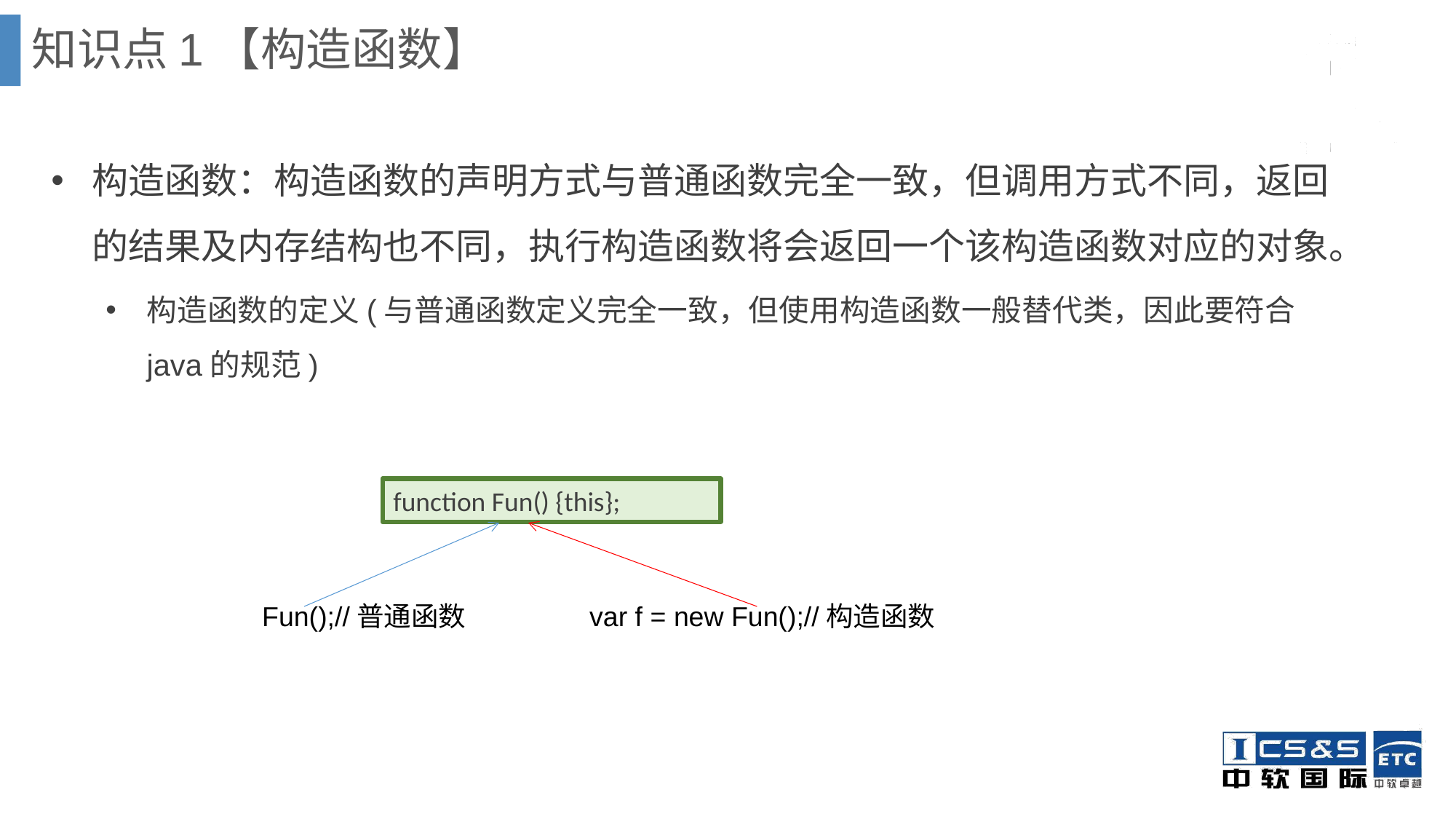

知识点1【构造函数】
构造函数：构造函数的声明方式与普通函数完全一致，但调用方式不同，返回的结果及内存结构也不同，执行构造函数将会返回一个该构造函数对应的对象。
构造函数的定义(与普通函数定义完全一致，但使用构造函数一般替代类，因此要符合java的规范)
function Fun() {this};
Fun();//普通函数		var f = new Fun();//构造函数